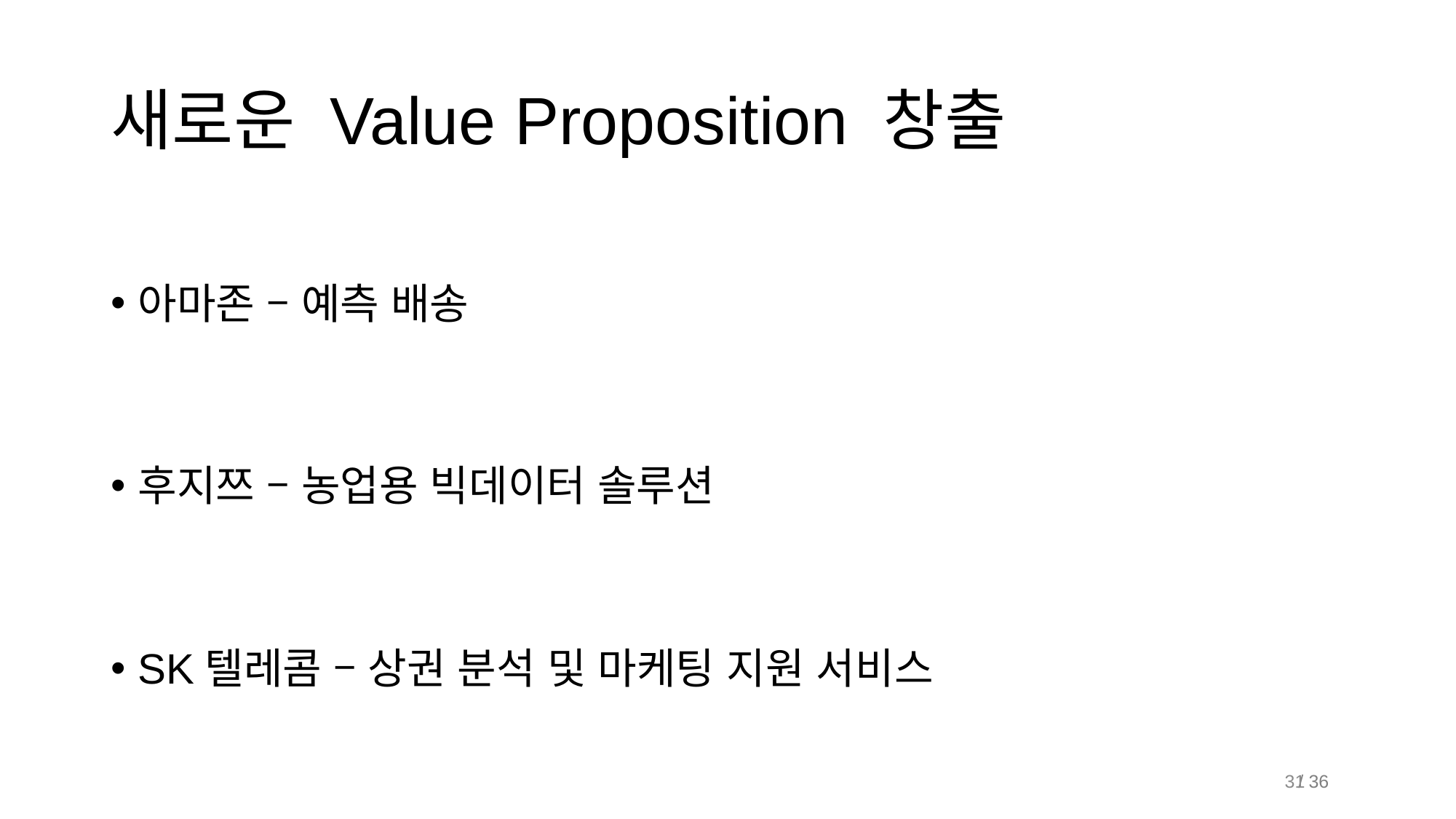

# 새로운 Value Proposition 창출

아마존 – 예측 배송

후지쯔 – 농업용 빅데이터 솔루션

SK텔레콤 – 상권 분석 및 마케팅 지원 서비스
31